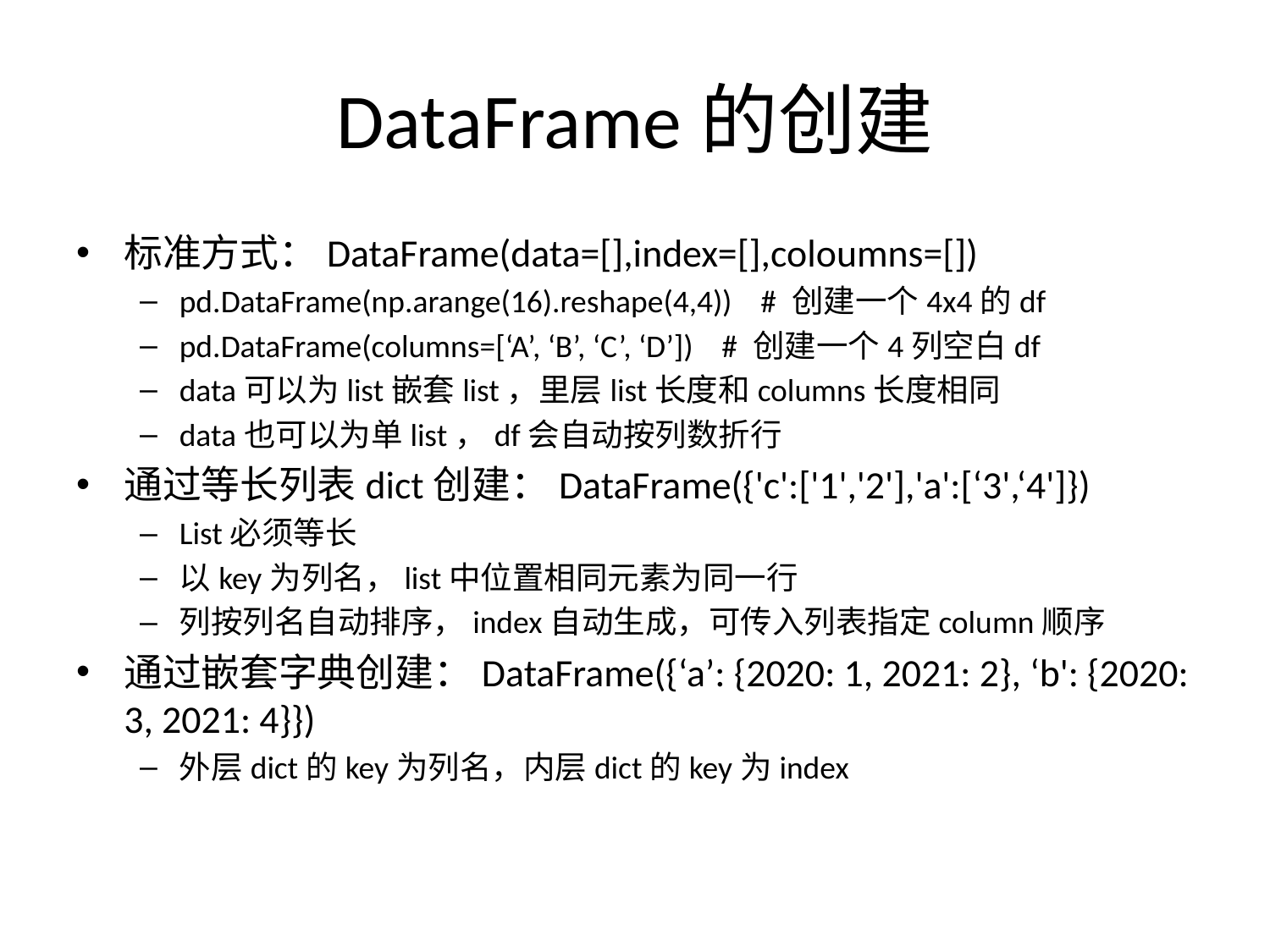

# DataFrame的创建
标准方式：DataFrame(data=[],index=[],coloumns=[])
pd.DataFrame(np.arange(16).reshape(4,4))    # 创建一个4x4的df
pd.DataFrame(columns=[‘A’, ‘B’, ‘C’, ‘D’])    # 创建一个4列空白df
data可以为list嵌套list，里层list长度和columns长度相同
data也可以为单list，df会自动按列数折行
通过等长列表dict创建：DataFrame({'c':['1','2'],'a':[‘3',‘4']})
List必须等长
以key为列名，list中位置相同元素为同一行
列按列名自动排序，index自动生成，可传入列表指定column顺序
通过嵌套字典创建：DataFrame({‘a’: {2020: 1, 2021: 2}, ‘b': {2020: 3, 2021: 4}})
外层dict的key为列名，内层dict的key为index